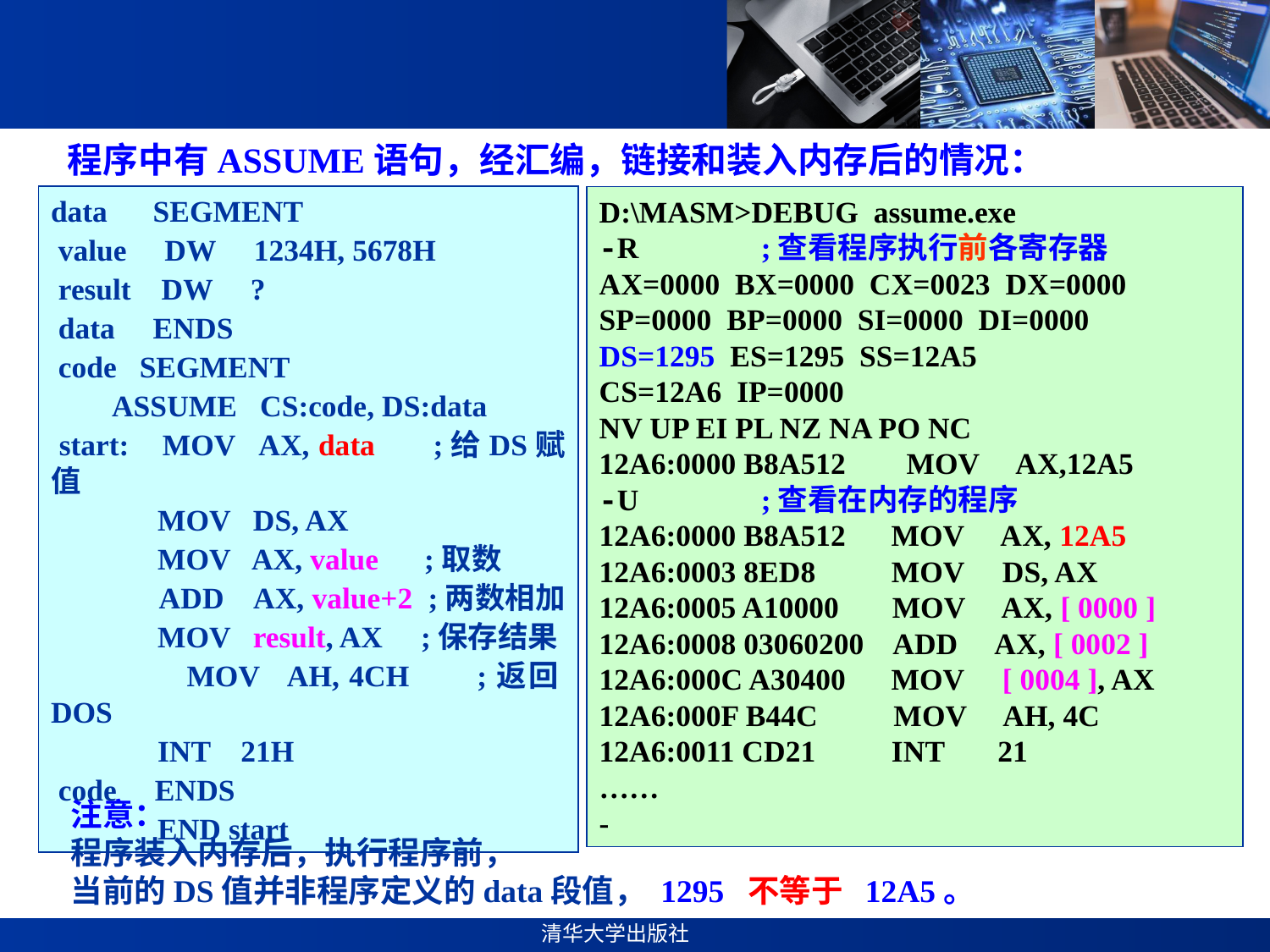

31
程序中有ASSUME语句，经汇编，链接和装入内存后的情况：
data      SEGMENT
 value     DW     1234H, 5678H
 result    DW     ?
 data     ENDS
 code   SEGMENT
        ASSUME   CS:code, DS:data
 start:    MOV   AX, data       ;给DS赋值
              MOV   DS, AX
              MOV   AX, value      ;取数
              ADD    AX, value+2  ;两数相加
              MOV   result, AX     ;保存结果
              MOV   AH, 4CH       ;返回DOS
              INT    21H
 code     ENDS
              END start
D:\MASM>DEBUG  assume.exe
-R                ;查看程序执行前各寄存器
AX=0000  BX=0000  CX=0023  DX=0000
SP=0000  BP=0000  SI=0000  DI=0000
DS=1295  ES=1295  SS=12A5
CS=12A6  IP=0000
NV UP EI PL NZ NA PO NC
12A6:0000 B8A512        MOV     AX,12A5
-U                ;查看在内存的程序
12A6:0000 B8A512      MOV     AX, 12A5
12A6:0003 8ED8          MOV     DS, AX
12A6:0005 A10000       MOV     AX, [ 0000 ]
12A6:0008 03060200    ADD     AX, [ 0002 ]
12A6:000C A30400      MOV     [ 0004 ], AX
12A6:000F B44C          MOV     AH, 4C
12A6:0011 CD21          INT       21
……
-
注意：
程序装入内存后，执行程序前，
当前的DS值并非程序定义的data段值， 1295  不等于  12A5。